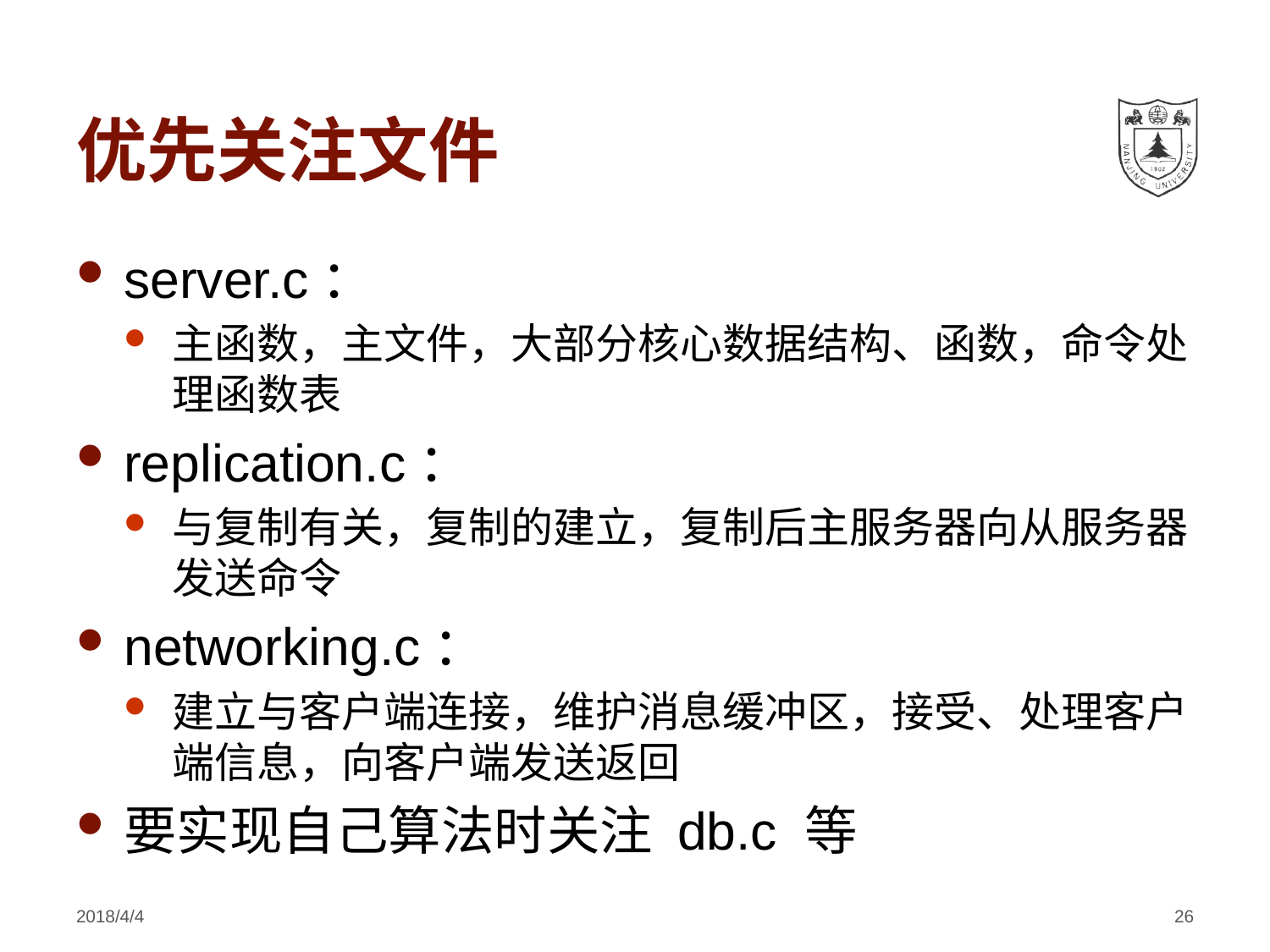

# 优先关注文件
server.c：
主函数，主文件，大部分核心数据结构、函数，命令处理函数表
replication.c：
与复制有关，复制的建立，复制后主服务器向从服务器发送命令
networking.c：
建立与客户端连接，维护消息缓冲区，接受、处理客户端信息，向客户端发送返回
要实现自己算法时关注 db.c 等
2018/4/4

26